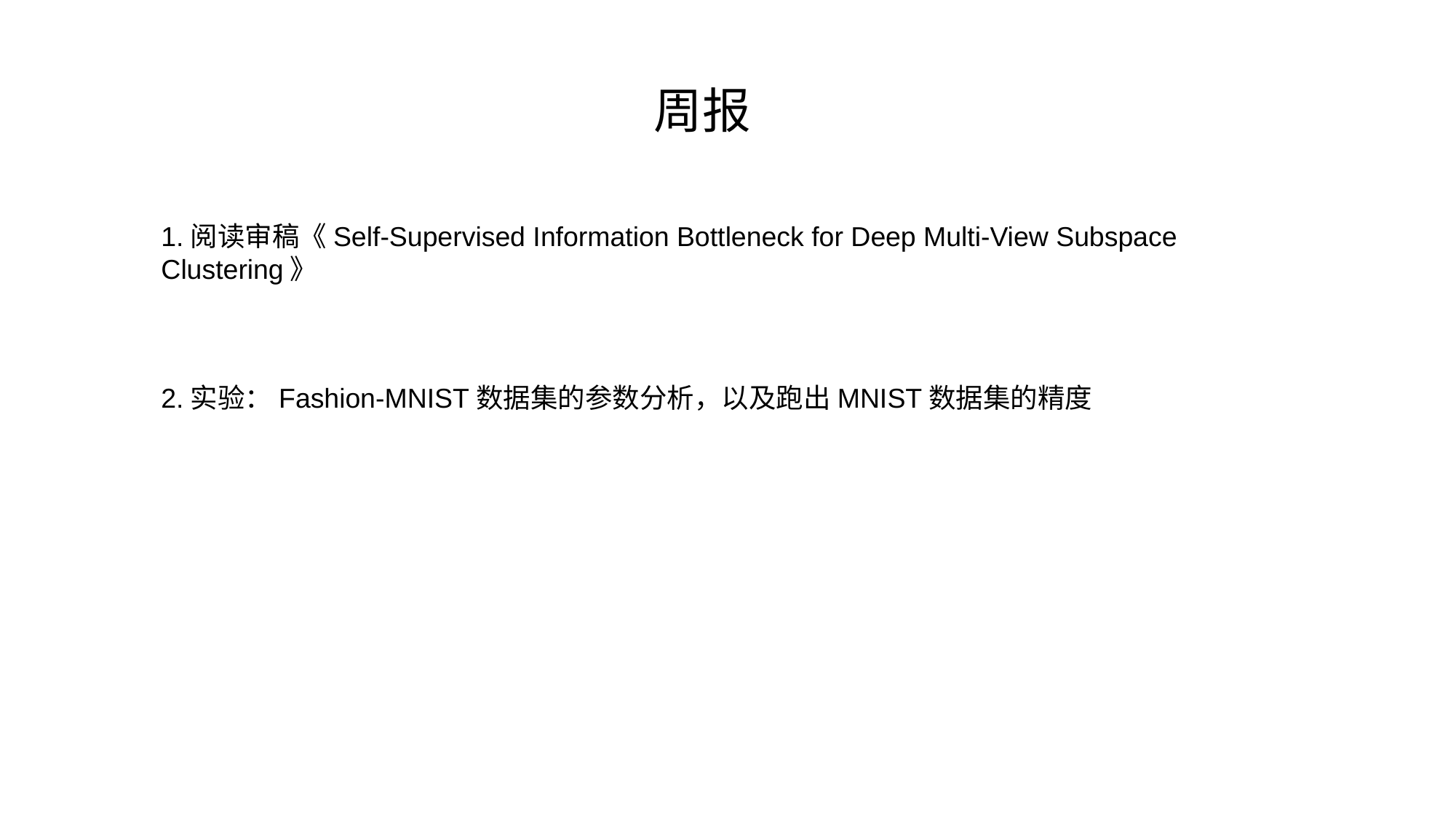

周报
1.阅读审稿《Self-Supervised Information Bottleneck for Deep Multi-View Subspace Clustering》
2.实验：Fashion-MNIST数据集的参数分析，以及跑出MNIST数据集的精度